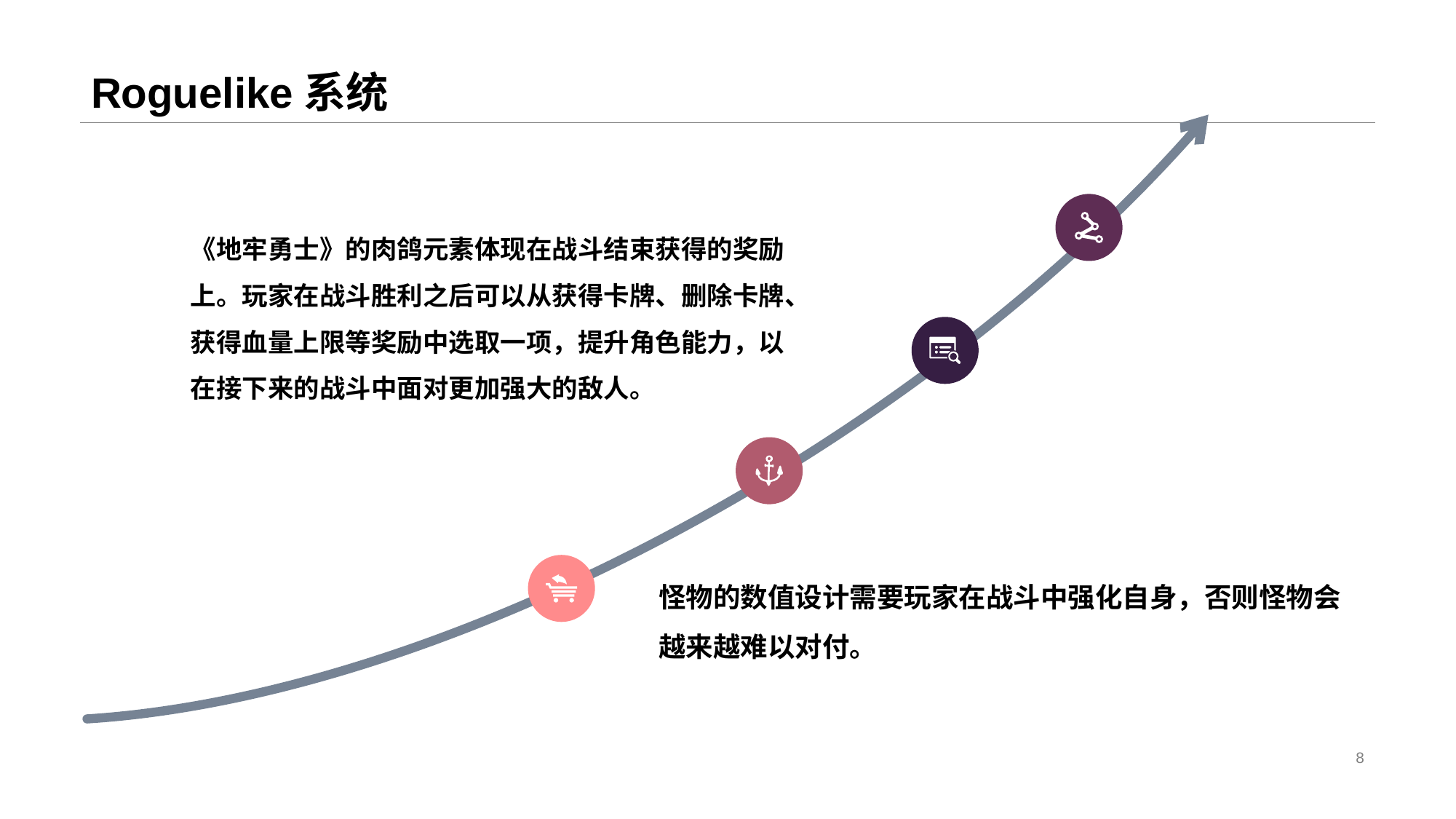

# Roguelike系统

《地牢勇士》的肉鸽元素体现在战斗结束获得的奖励上。玩家在战斗胜利之后可以从获得卡牌、删除卡牌、获得血量上限等奖励中选取一项，提升角色能力，以在接下来的战斗中面对更加强大的敌人。

怪物的数值设计需要玩家在战斗中强化自身，否则怪物会越来越难以对付。
8